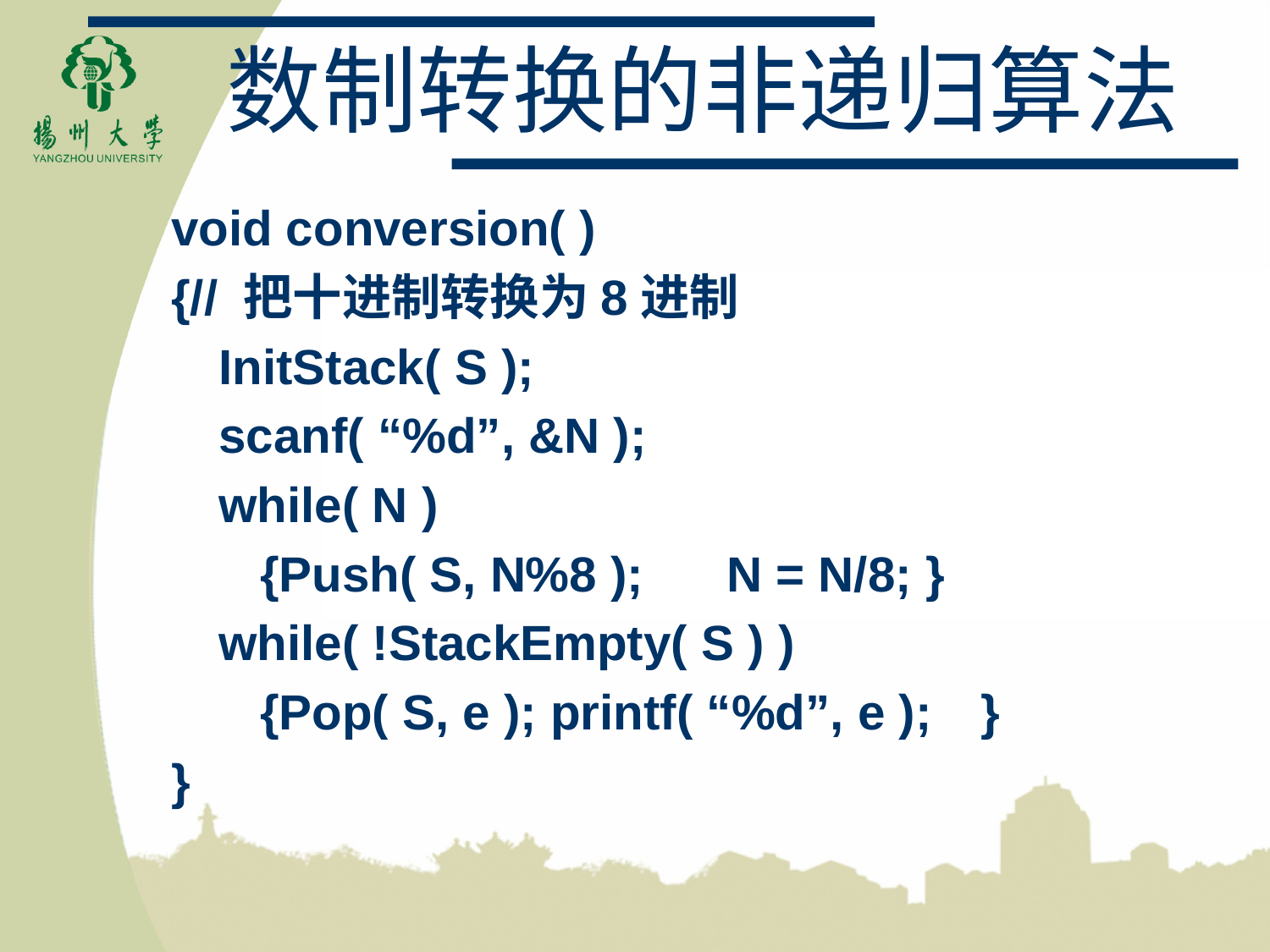

# 数制转换的非递归算法
void conversion( )
{// 把十进制转换为8进制
	InitStack( S );
	scanf( “%d”, &N );
	while( N )
	   {Push( S, N%8 );	N = N/8; }
	while( !StackEmpty( S ) )
	   {Pop( S, e ); printf( “%d”, e );	}
}